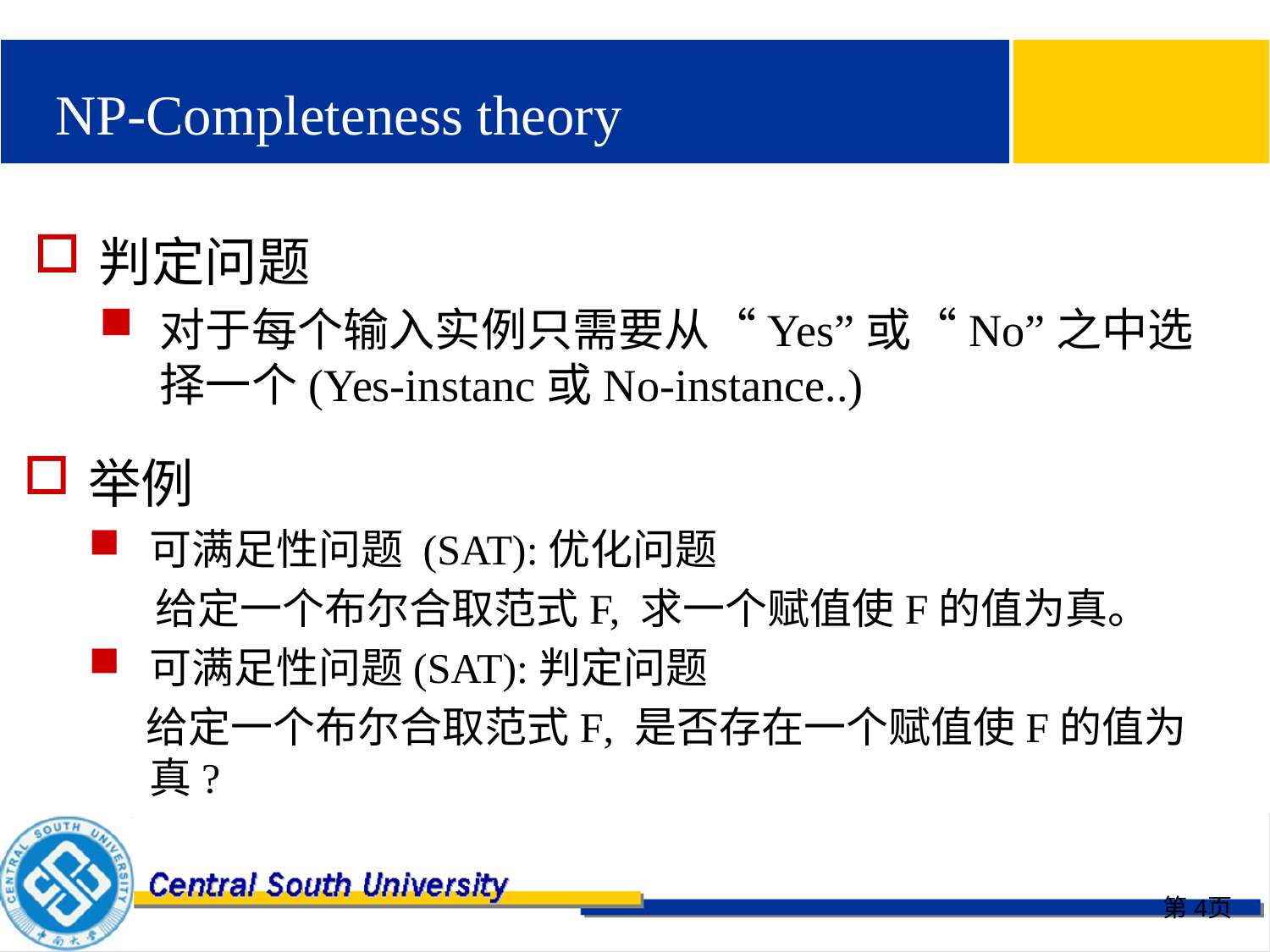

# NP-Completeness theory
判定问题
对于每个输入实例只需要从“Yes”或“No”之中选择一个(Yes-instanc或No-instance..)
举例
可满足性问题 (SAT):优化问题
      给定一个布尔合取范式F, 求一个赋值使F的值为真。
可满足性问题(SAT):判定问题
     给定一个布尔合取范式F, 是否存在一个赋值使F的值为真?
第4页